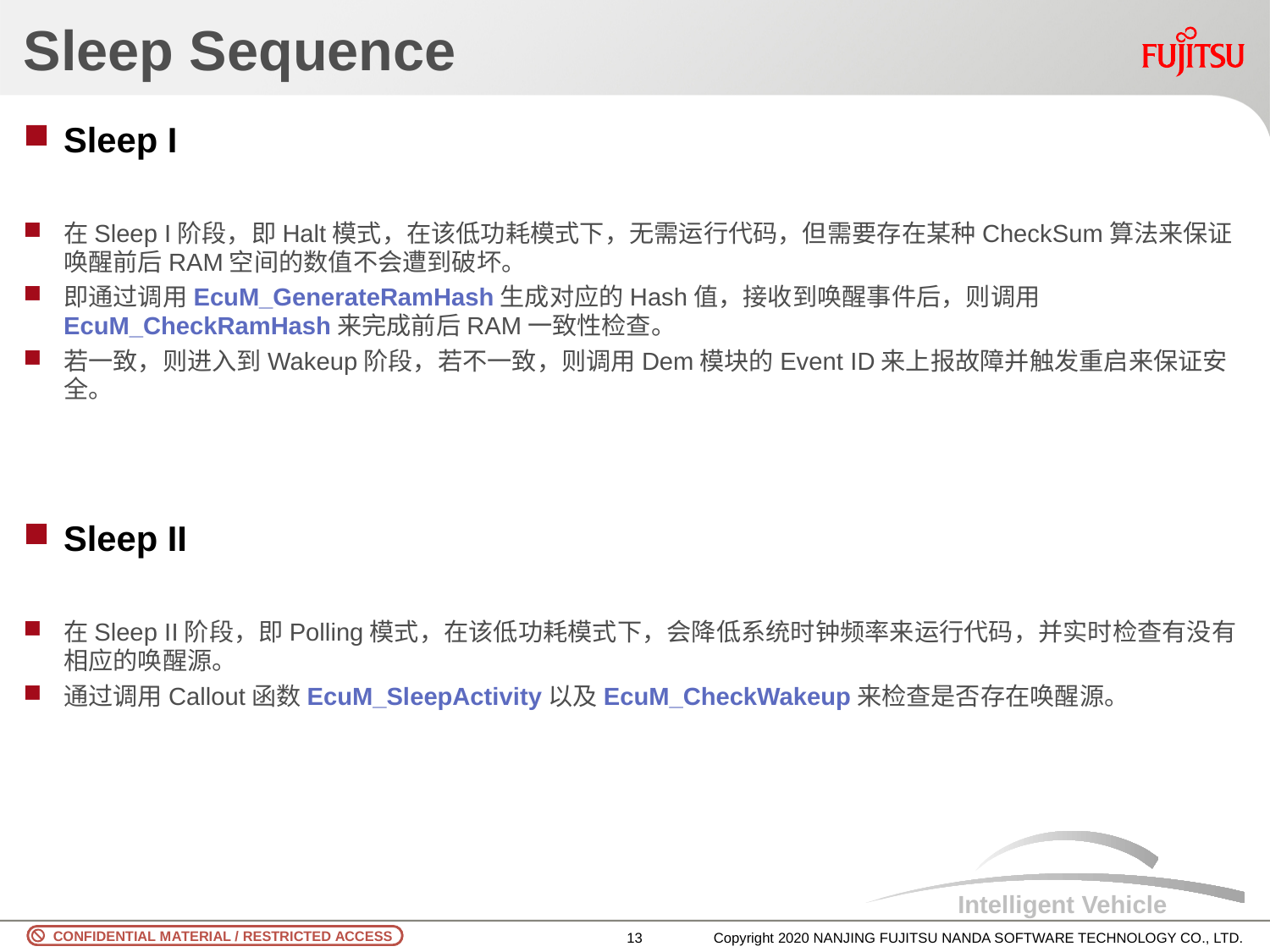

# Sleep Sequence
Sleep I

在Sleep I阶段，即Halt模式，在该低功耗模式下，无需运行代码，但需要存在某种CheckSum算法来保证唤醒前后RAM空间的数值不会遭到破坏。
即通过调用EcuM_GenerateRamHash生成对应的Hash值，接收到唤醒事件后，则调用EcuM_CheckRamHash来完成前后RAM一致性检查。
若一致，则进入到Wakeup阶段，若不一致，则调用Dem模块的Event ID来上报故障并触发重启来保证安全。

Sleep II

在Sleep II阶段，即Polling模式，在该低功耗模式下，会降低系统时钟频率来运行代码，并实时检查有没有相应的唤醒源。
通过调用Callout函数EcuM_SleepActivity以及EcuM_CheckWakeup来检查是否存在唤醒源。

13
Copyright 2020 NANJING FUJITSU NANDA SOFTWARE TECHNOLOGY CO., LTD.